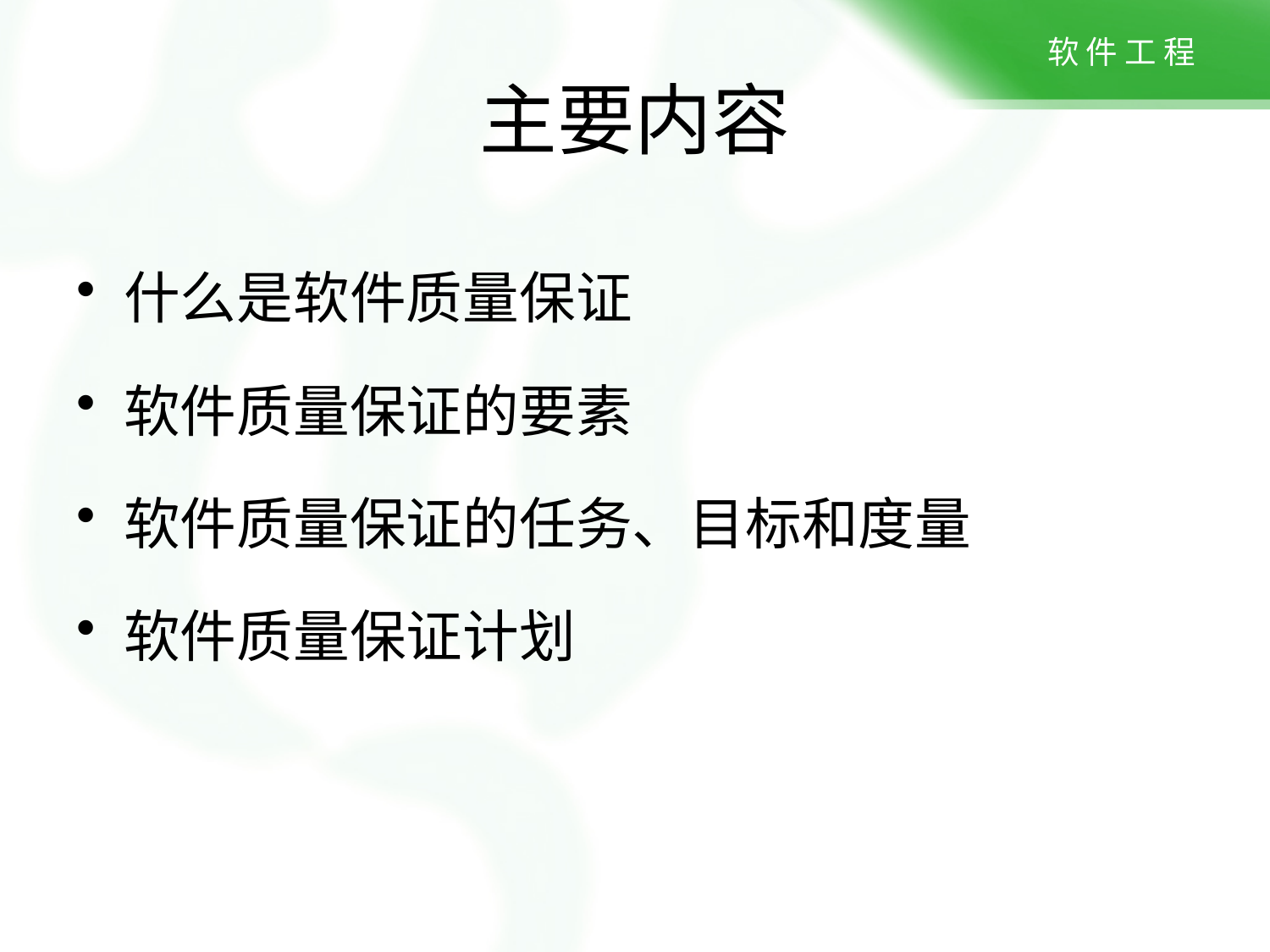

# 主要内容
什么是软件质量保证
软件质量保证的要素
软件质量保证的任务、目标和度量
软件质量保证计划